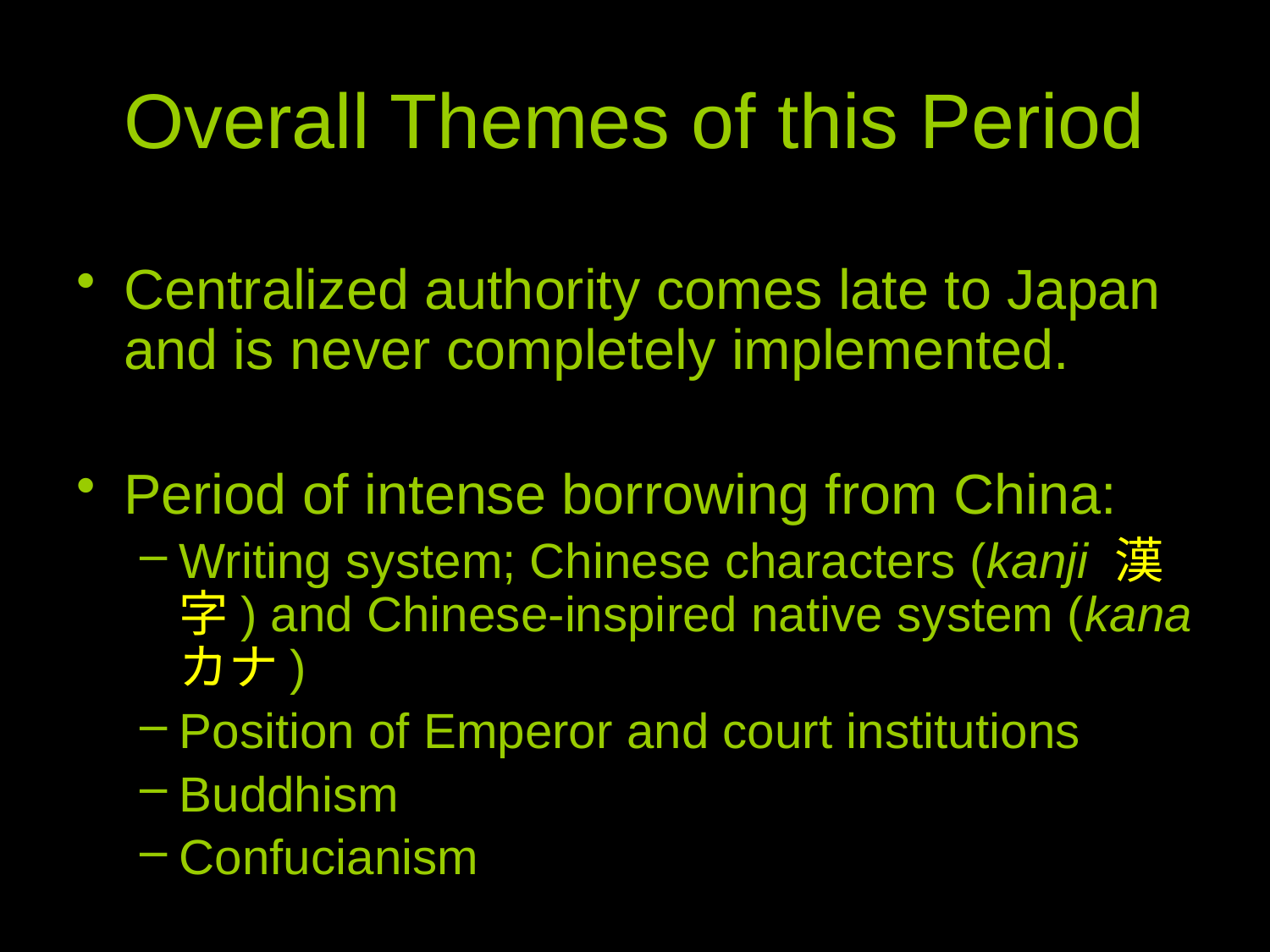

# Overall Themes of this Period
Centralized authority comes late to Japan and is never completely implemented.

Period of intense borrowing from China:
Writing system; Chinese characters (kanji 漢字) and Chinese-inspired native system (kanaカナ)
Position of Emperor and court institutions
Buddhism
Confucianism